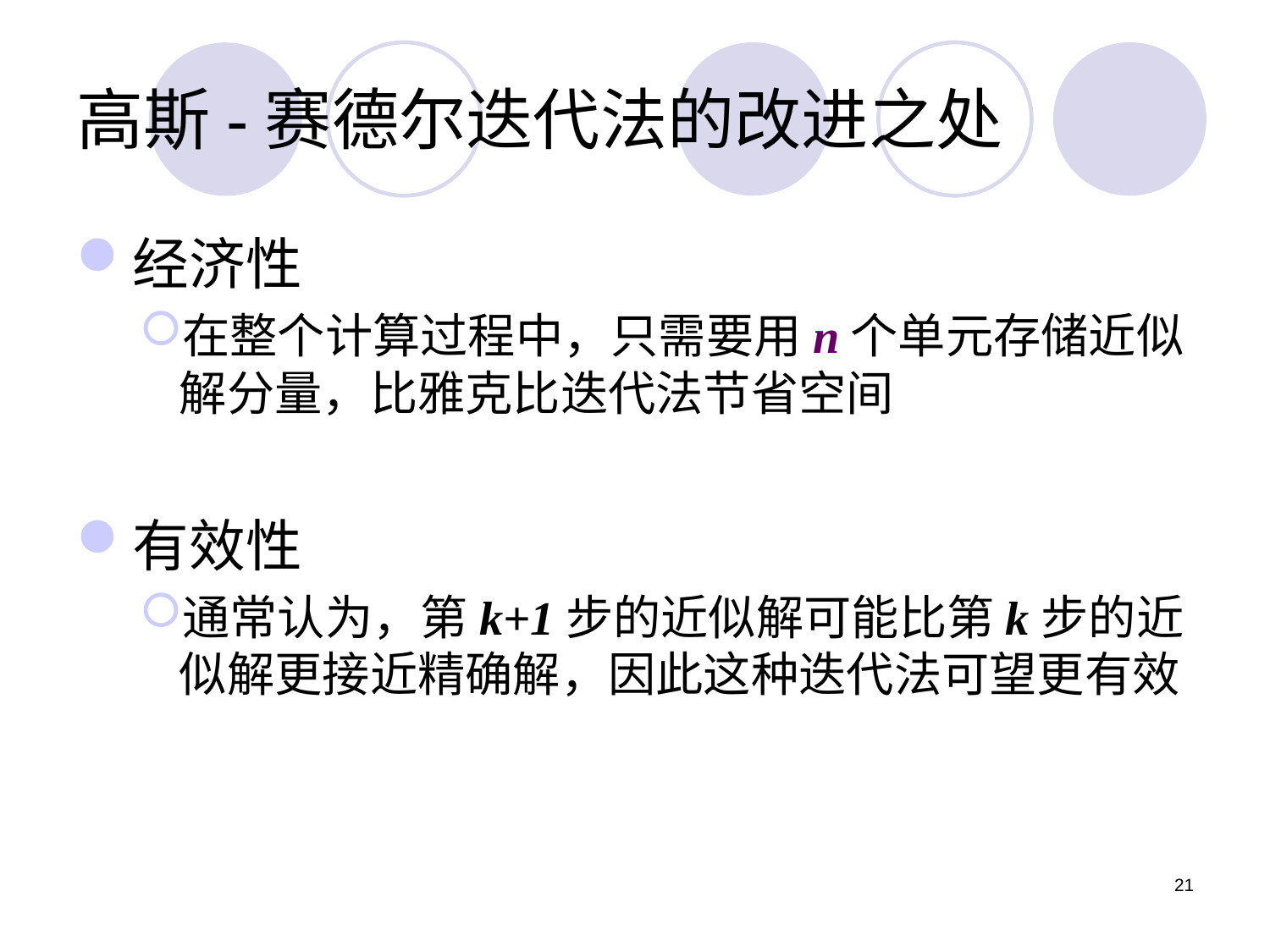

# 高斯-赛德尔迭代法的改进之处
经济性
在整个计算过程中，只需要用n个单元存储近似解分量，比雅克比迭代法节省空间

有效性
通常认为，第k+1步的近似解可能比第k步的近似解更接近精确解，因此这种迭代法可望更有效
21